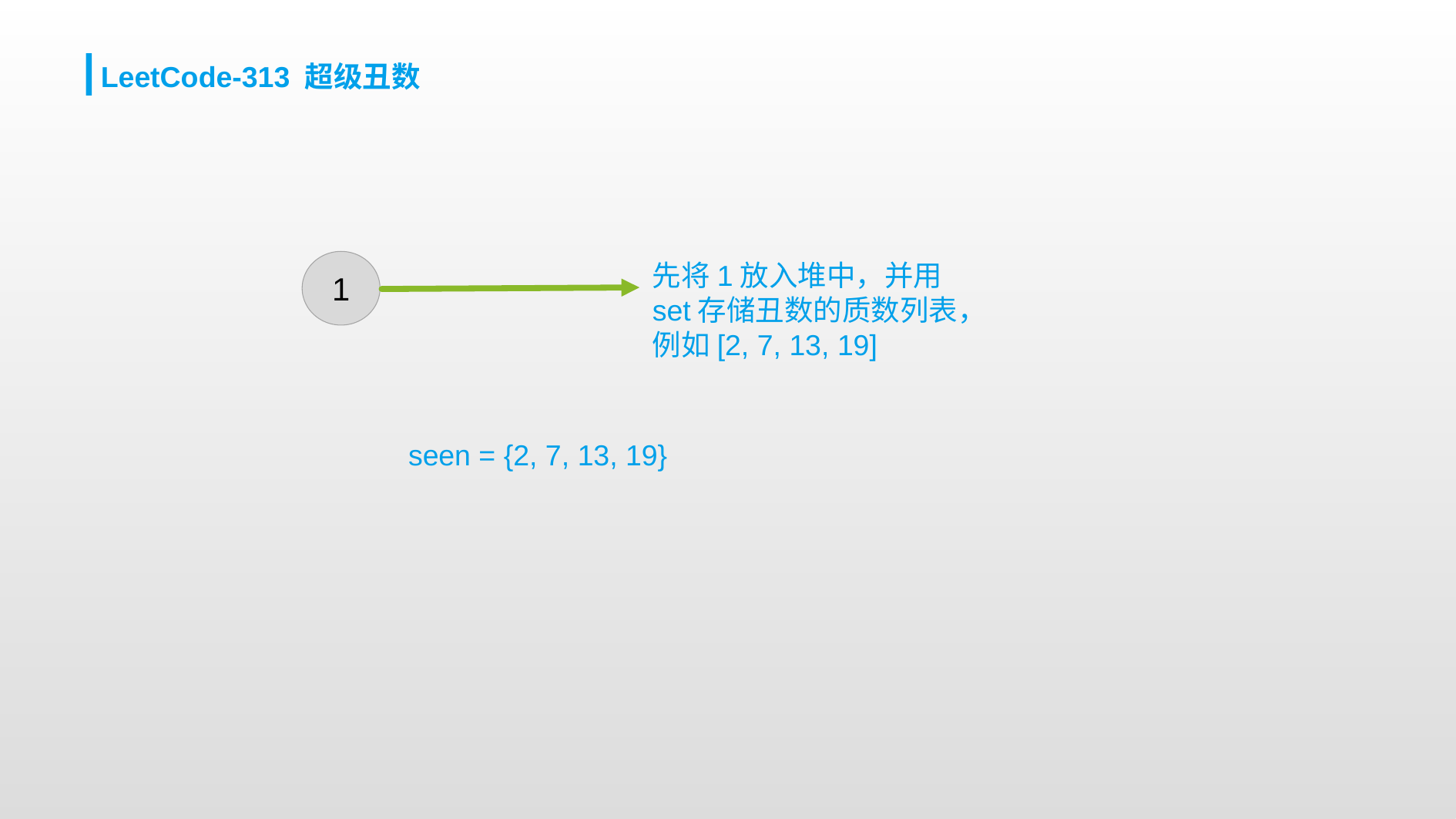

LeetCode-313 超级丑数
1
先将1放入堆中，并用set存储丑数的质数列表，例如[2, 7, 13, 19]
seen = {2, 7, 13, 19}